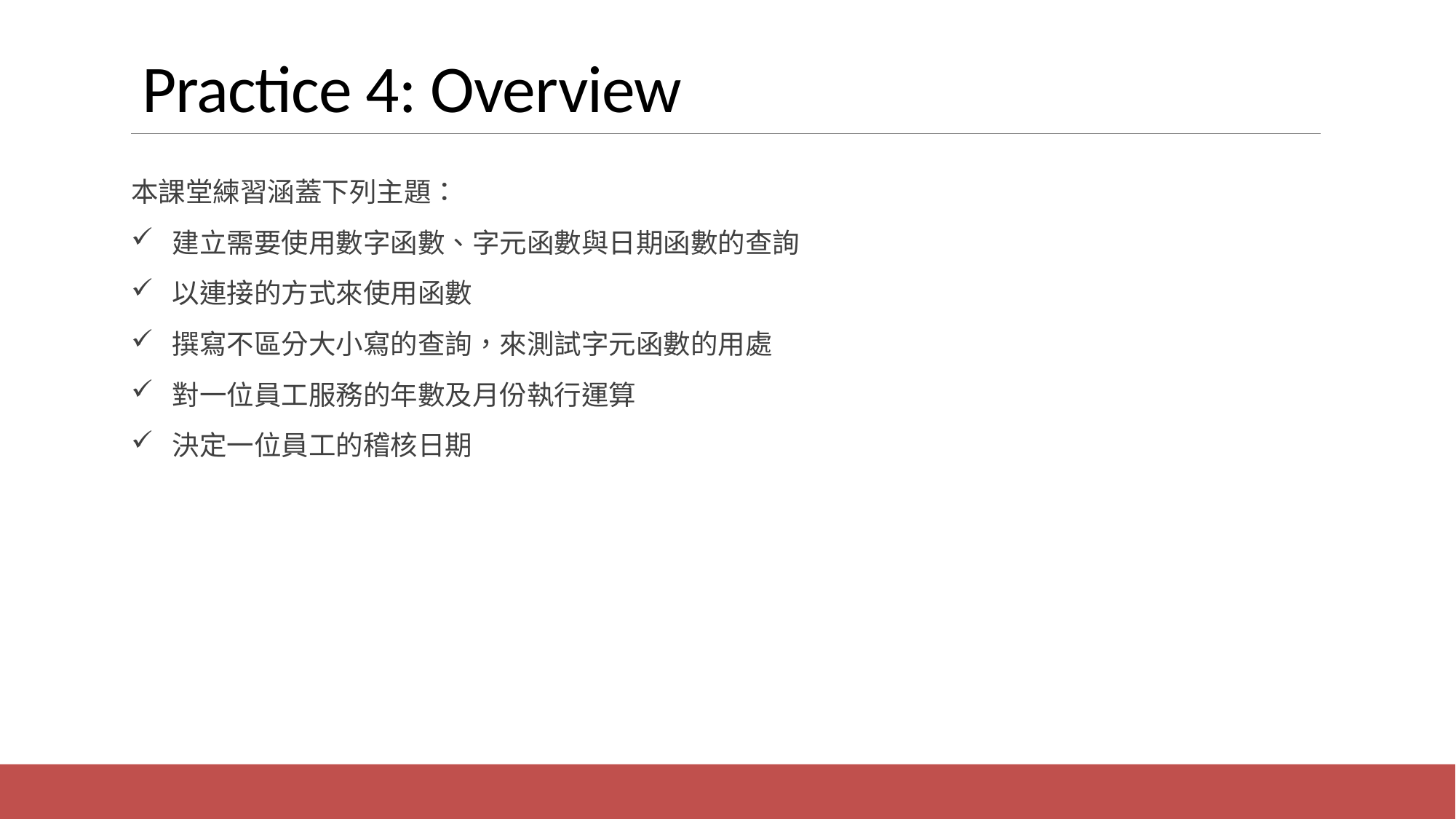

# Practice 4: Overview
本課堂練習涵蓋下列主題：
  建立需要使用數字函數、字元函數與日期函數的查詢
  以連接的方式來使用函數
  撰寫不區分大小寫的查詢，來測試字元函數的用處
  對一位員工服務的年數及月份執行運算
  決定一位員工的稽核日期